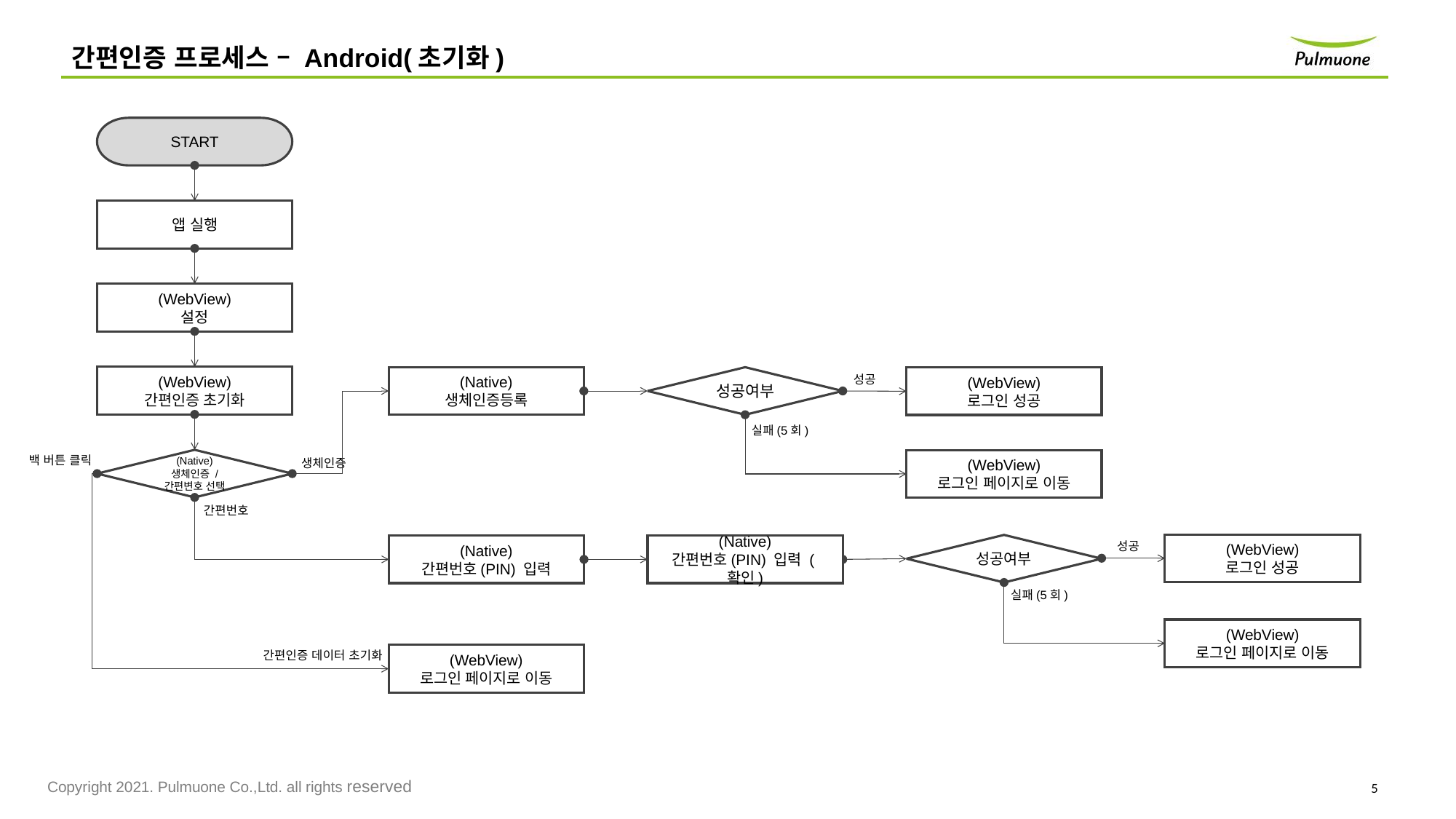

간편인증 프로세스 – Android(초기화)
START
앱 실행
(WebView)
설정
(WebView)
간편인증 초기화
성공
(Native)
생체인증등록
성공여부
(WebView)
로그인 성공
실패(5회)
백 버튼 클릭
(Native)
생체인증 / 간편변호 선택
(WebView)
로그인 페이지로 이동
생체인증
간편번호
성공
(WebView)
로그인 성공
성공여부
(Native)
간편번호(PIN) 입력 (확인)
(Native)
간편번호(PIN) 입력
실패(5회)
(WebView)
로그인 페이지로 이동
간편인증 데이터 초기화
(WebView)
로그인 페이지로 이동